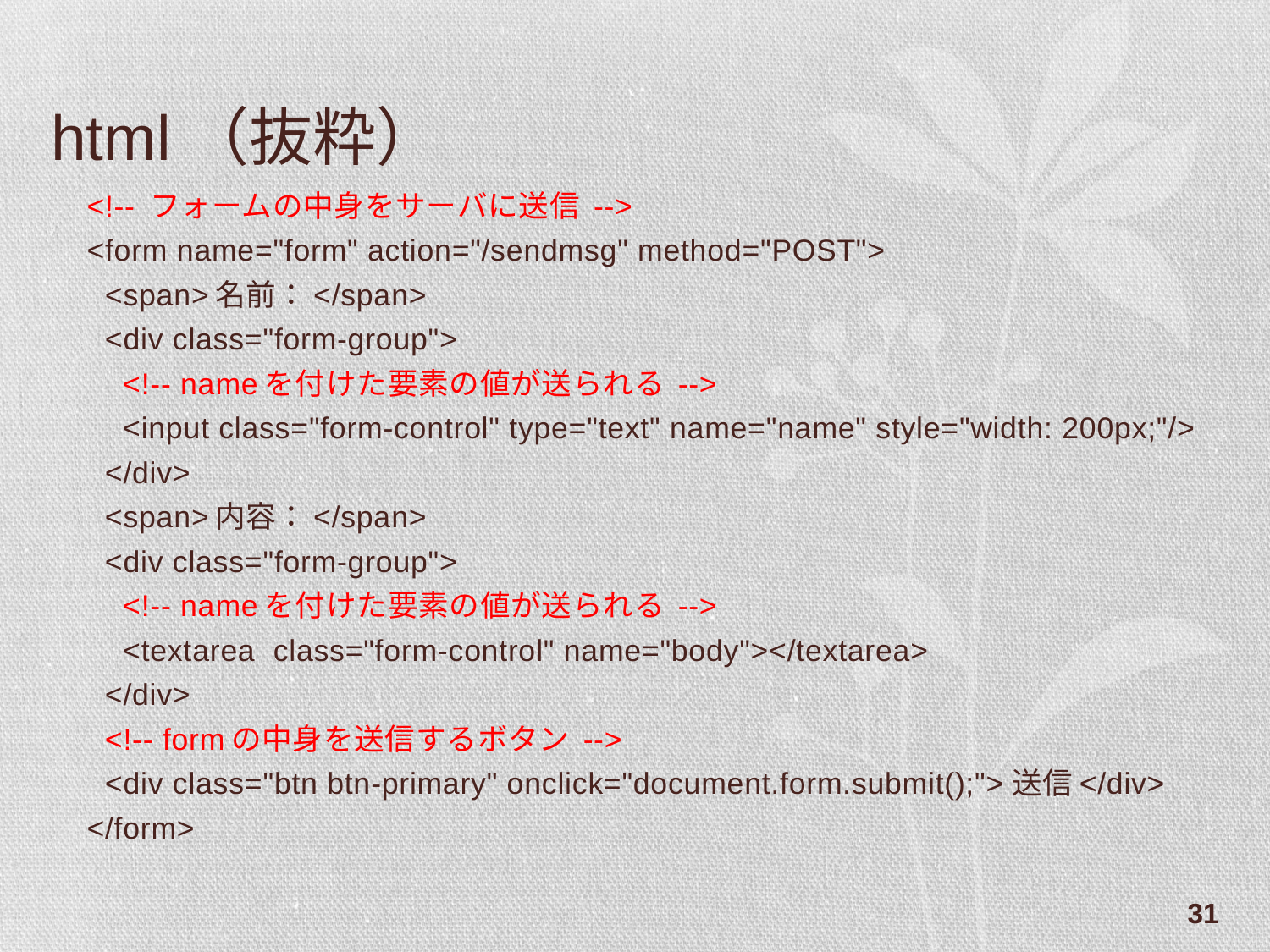

# html（抜粋）
    <!-- フォームの中身をサーバに送信 -->
    <form name="form" action="/sendmsg" method="POST">
      <span>名前：</span>
      <div class="form-group">
        <!-- nameを付けた要素の値が送られる -->
        <input class="form-control" type="text" name="name" style="width: 200px;"/>
      </div>
      <span>内容：</span>
      <div class="form-group">
        <!-- nameを付けた要素の値が送られる -->
        <textarea  class="form-control" name="body"></textarea>
      </div>
      <!-- formの中身を送信するボタン -->
      <div class="btn btn-primary" onclick="document.form.submit();">送信</div>
    </form>
31